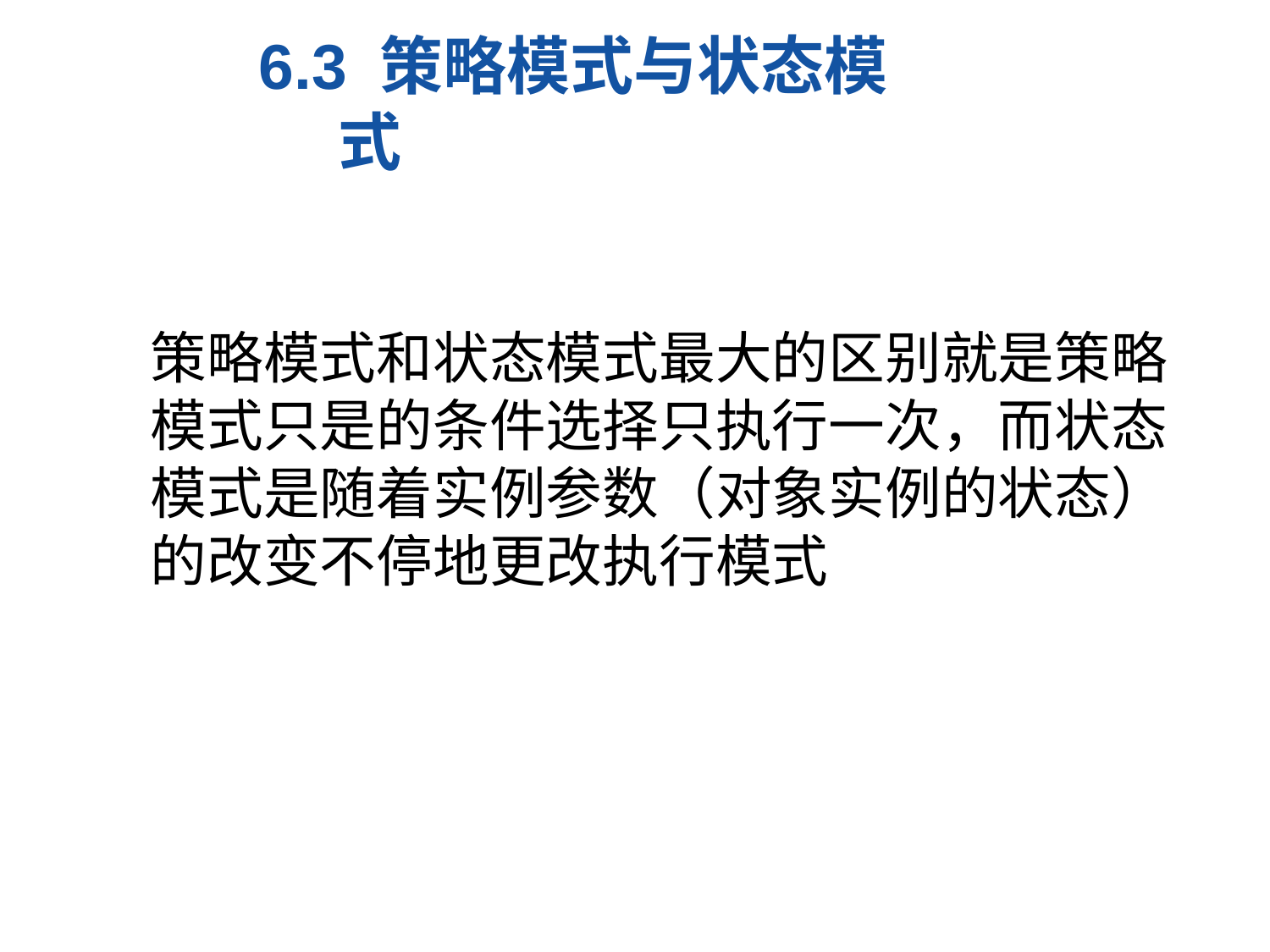

6.3 策略模式与状态模式

策略模式和状态模式最大的区别就是策略模式只是的条件选择只执行一次，而状态模式是随着实例参数（对象实例的状态）的改变不停地更改执行模式